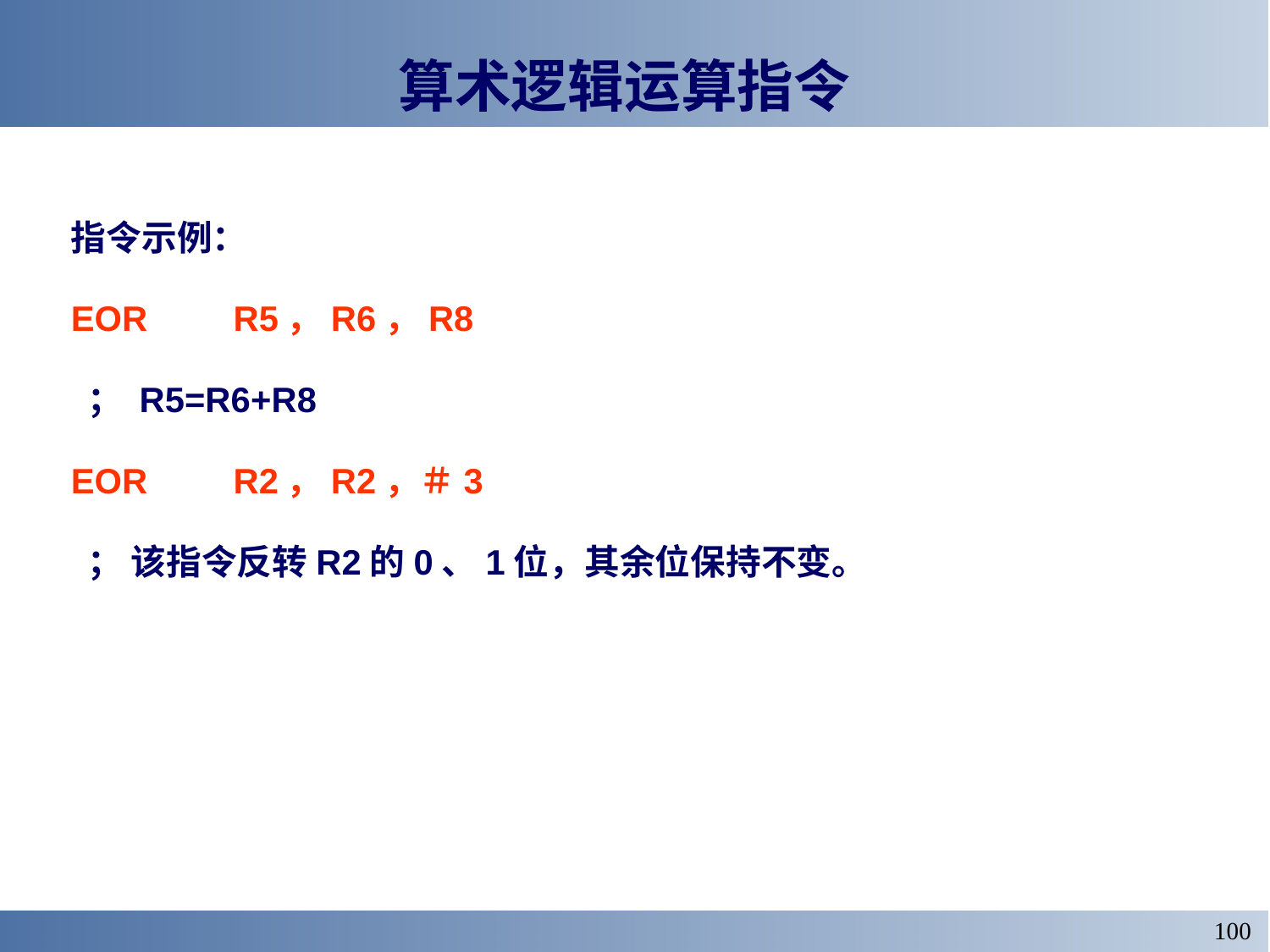

# 算术逻辑运算指令
指令示例：
EOR 	R5，R6，R8
 ； R5=R6+R8
EOR 	R2，R2，＃3
 ； 该指令反转R2的0、1位，其余位保持不变。